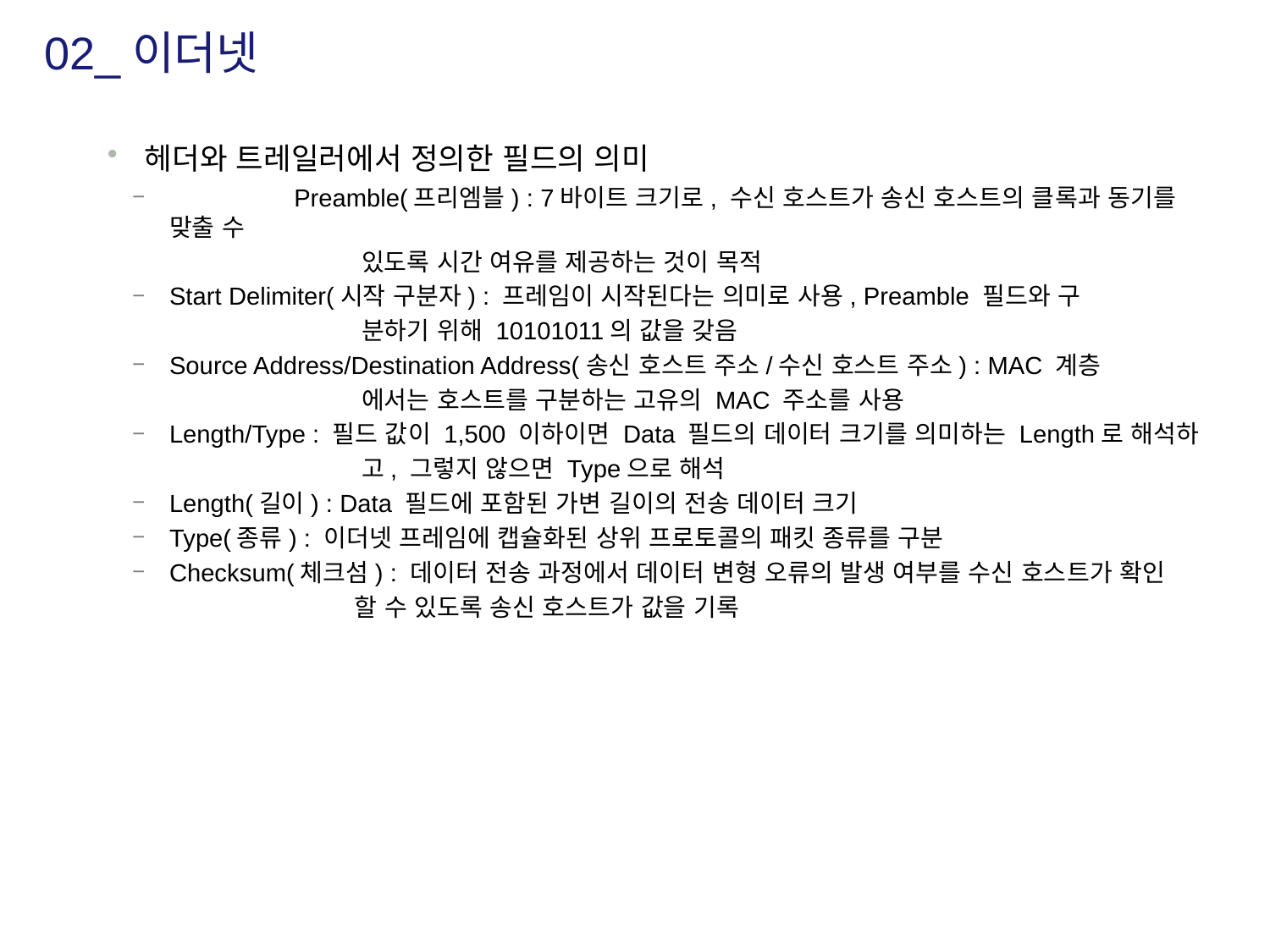

# 02_이더넷
헤더와 트레일러에서 정의한 필드의 의미
	Preamble(프리엠블) : 7바이트 크기로, 수신 호스트가 송신 호스트의 클록과 동기를 맞출 수
                                있도록 시간 여유를 제공하는 것이 목적
Start Delimiter(시작 구분자) : 프레임이 시작된다는 의미로 사용, Preamble 필드와 구
                                분하기 위해 10101011의 값을 갖음
Source Address/Destination Address(송신 호스트 주소/수신 호스트 주소) : MAC 계층
                                에서는 호스트를 구분하는 고유의 MAC 주소를 사용
Length/Type : 필드 값이 1,500 이하이면 Data 필드의 데이터 크기를 의미하는 Length로 해석하
                                고, 그렇지 않으면 Type으로 해석
Length(길이) : Data 필드에 포함된 가변 길이의 전송 데이터 크기
Type(종류) : 이더넷 프레임에 캡슐화된 상위 프로토콜의 패킷 종류를 구분
Checksum(체크섬) : 데이터 전송 과정에서 데이터 변형 오류의 발생 여부를 수신 호스트가 확인
                               할 수 있도록 송신 호스트가 값을 기록